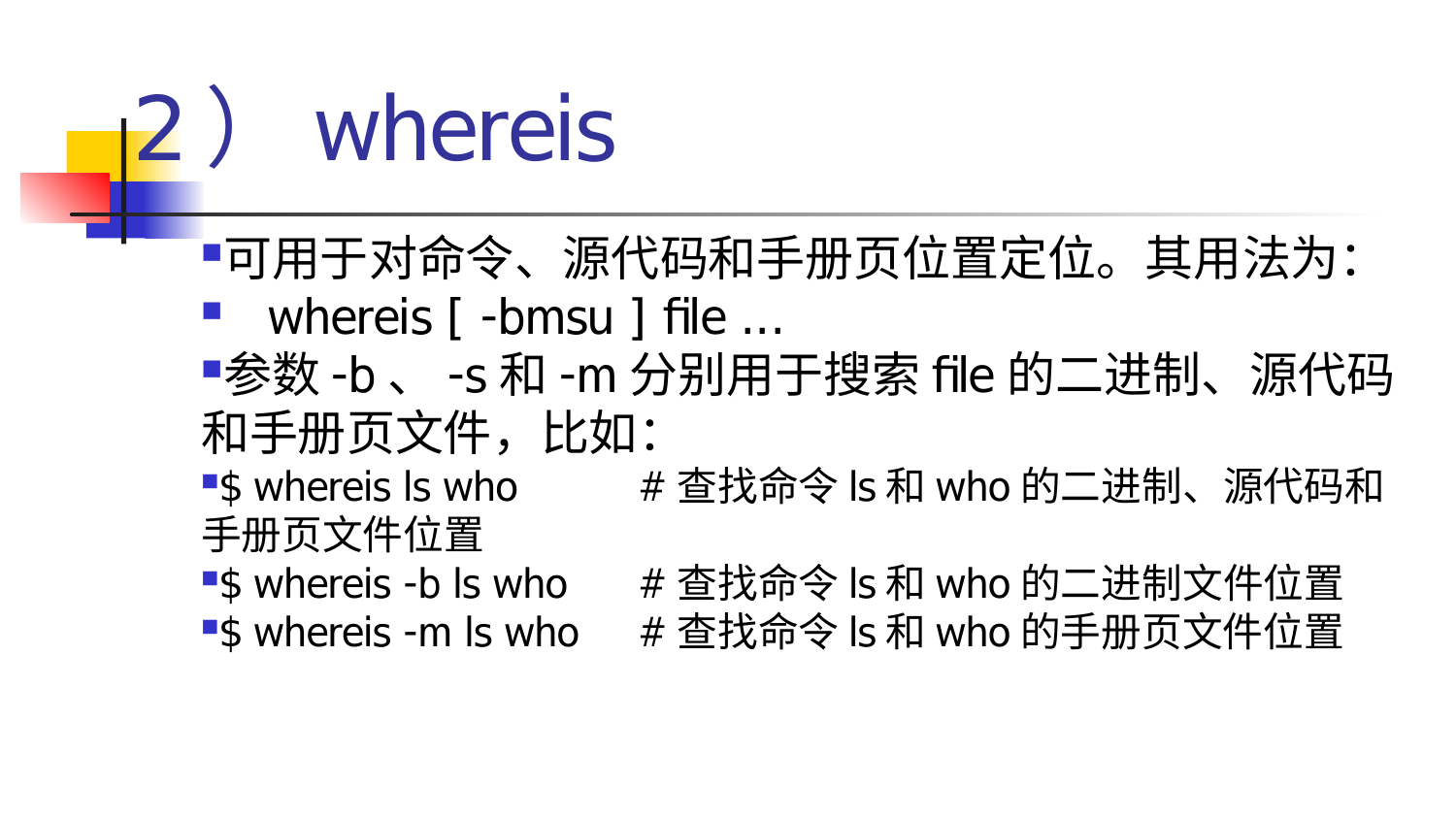

# 2）whereis
可用于对命令、源代码和手册页位置定位。其用法为：
   whereis [ -bmsu ] file ...
参数-b、-s和-m分别用于搜索file的二进制、源代码和手册页文件，比如：
$ whereis ls who 	#查找命令ls和who的二进制、源代码和手册页文件位置
$ whereis -b ls who 	#查找命令ls和who的二进制文件位置
$ whereis -m ls who 	#查找命令ls和who的手册页文件位置